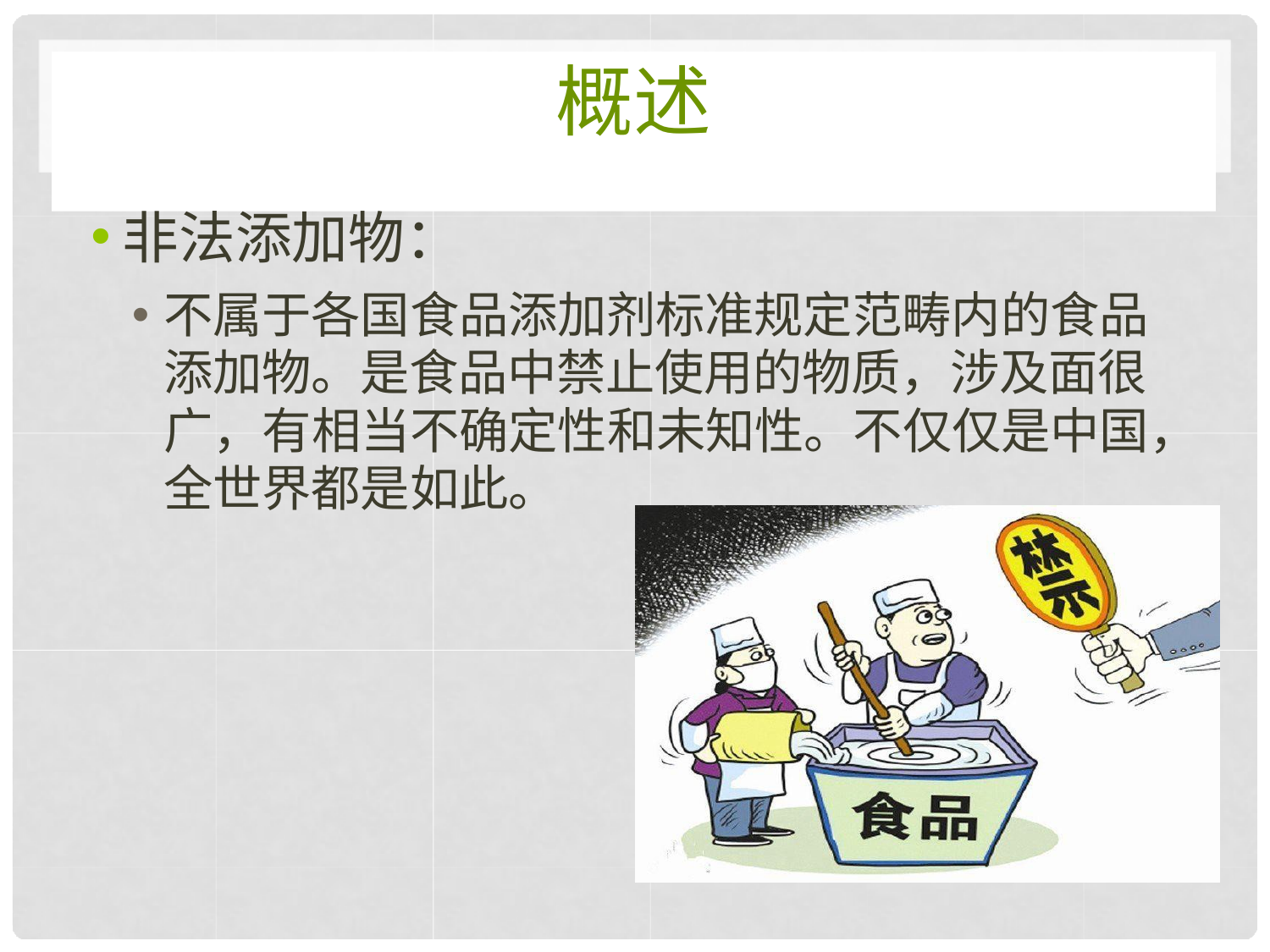

# 概述
非法添加物：
不属于各国食品添加剂标准规定范畴内的食品 添加物。是食品中禁止使用的物质，涉及面很 广，有相当不确定性和未知性。不仅仅是中国， 全世界都是如此。